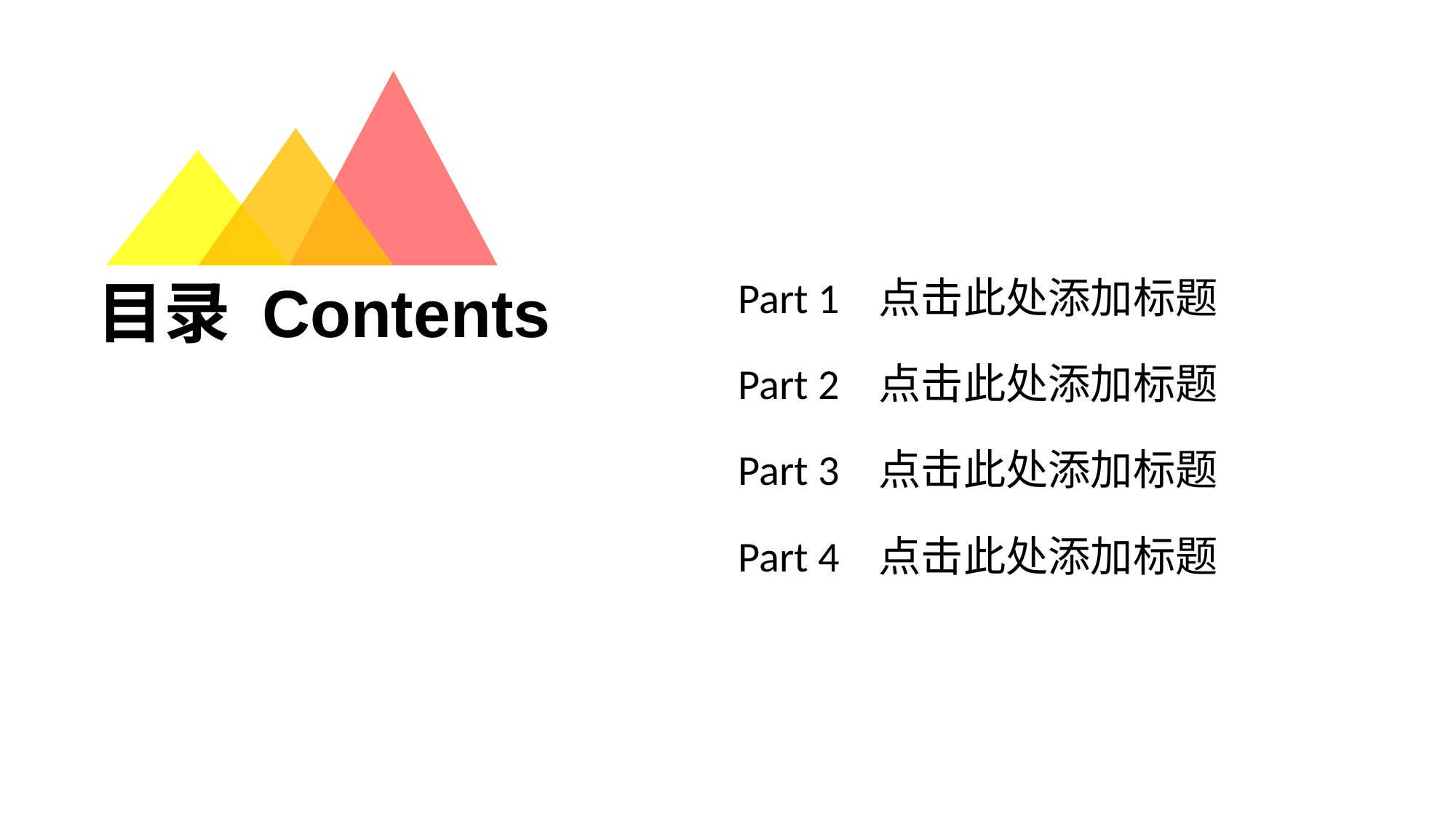

目录 Contents
Part 1   点击此处添加标题
Part 2   点击此处添加标题
Part 3   点击此处添加标题
Part 4   点击此处添加标题